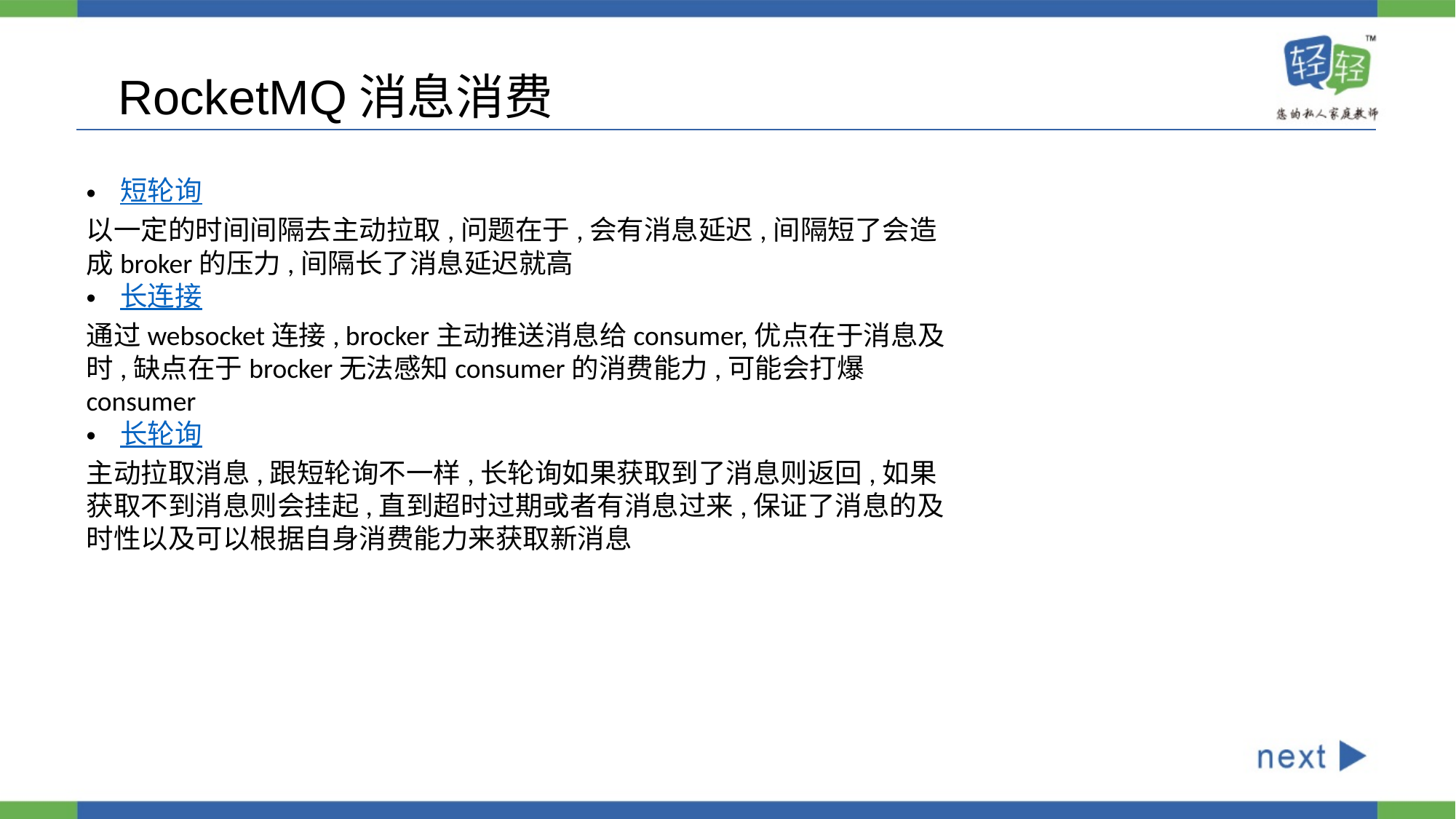

RocketMQ消息消费
短轮询
以一定的时间间隔去主动拉取,问题在于,会有消息延迟,间隔短了会造成broker的压力,间隔长了消息延迟就高
长连接
通过websocket连接, brocker主动推送消息给consumer,优点在于消息及时,缺点在于brocker无法感知consumer的消费能力,可能会打爆consumer
长轮询
主动拉取消息,跟短轮询不一样,长轮询如果获取到了消息则返回,如果获取不到消息则会挂起,直到超时过期或者有消息过来,保证了消息的及时性以及可以根据自身消费能力来获取新消息